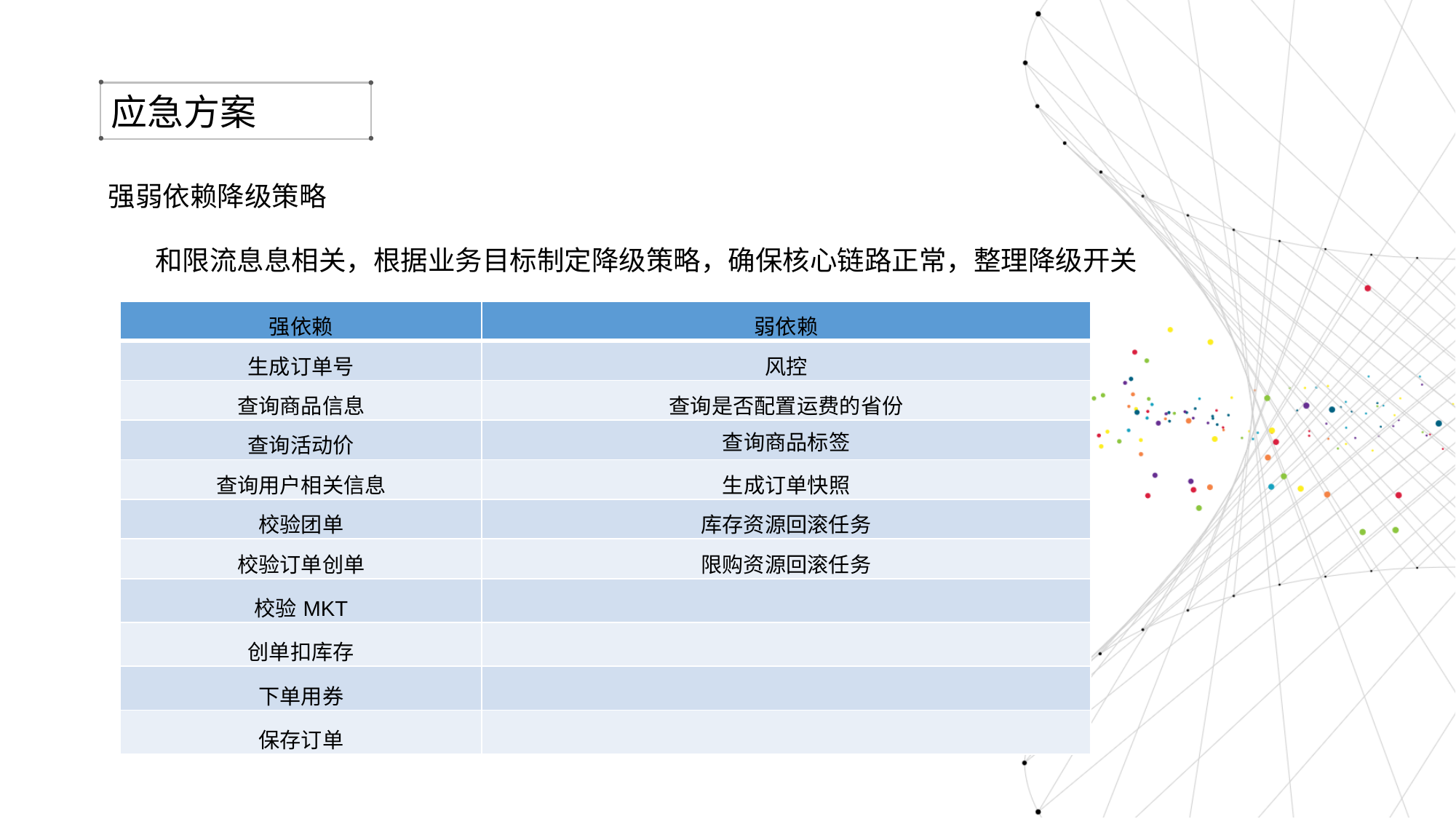

应急方案

强弱依赖降级策略
和限流息息相关，根据业务目标制定降级策略，确保核心链路正常，整理降级开关
| 强依赖 | 弱依赖 |
| --- | --- |
| 生成订单号 | 风控 |
| 查询商品信息 | 查询是否配置运费的省份 |
| 查询活动价 | 查询商品标签 |
| 查询用户相关信息 | 生成订单快照 |
| 校验团单 | 库存资源回滚任务 |
| 校验订单创单 | 限购资源回滚任务 |
| 校验MKT |  |
| 创单扣库存 |  |
| 下单用券 |  |
| 保存订单 |  |